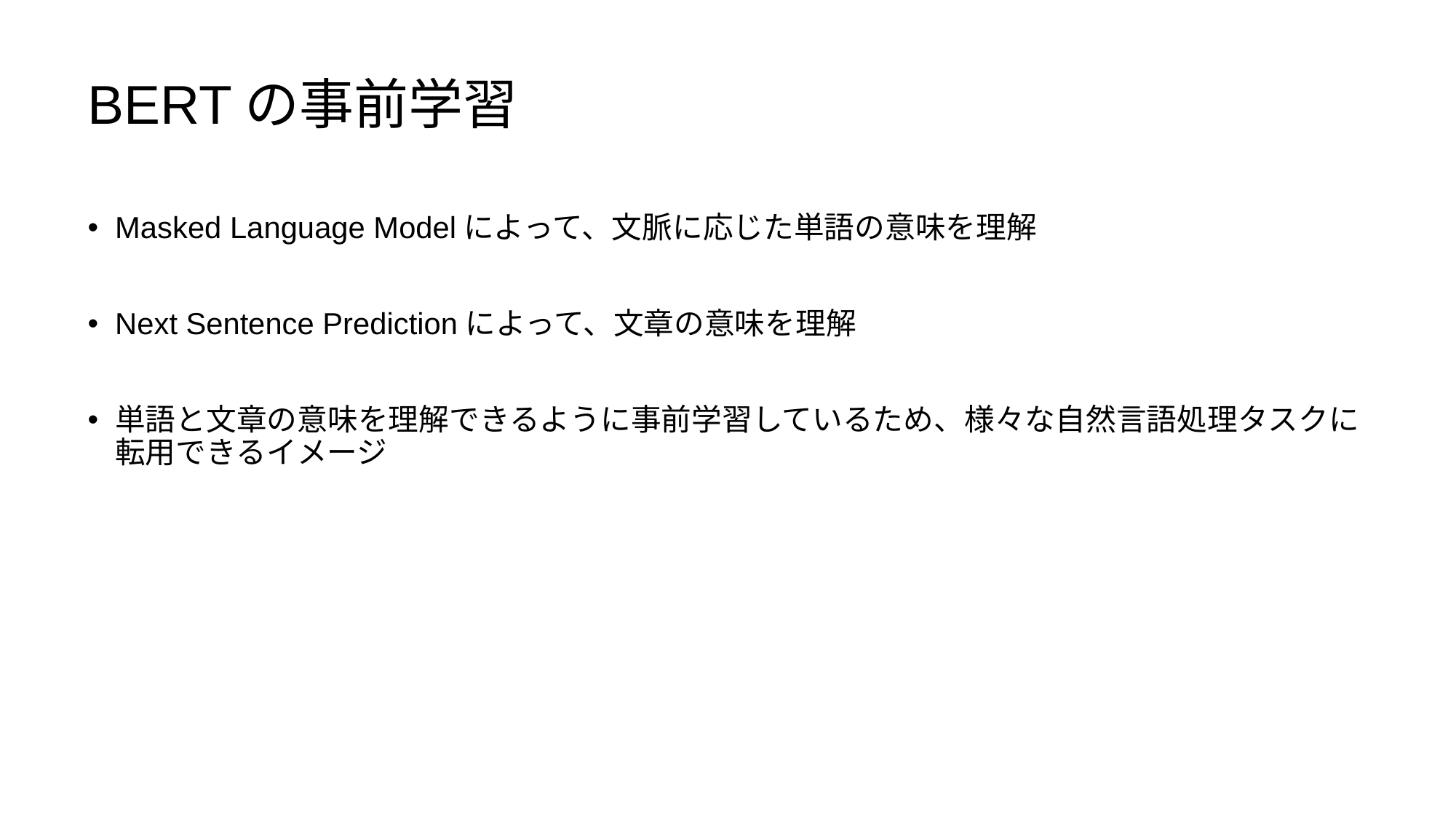

# BERTの事前学習
Masked Language Modelによって、文脈に応じた単語の意味を理解

Next Sentence Predictionによって、文章の意味を理解

単語と文章の意味を理解できるように事前学習しているため、様々な自然言語処理タスクに転用できるイメージ